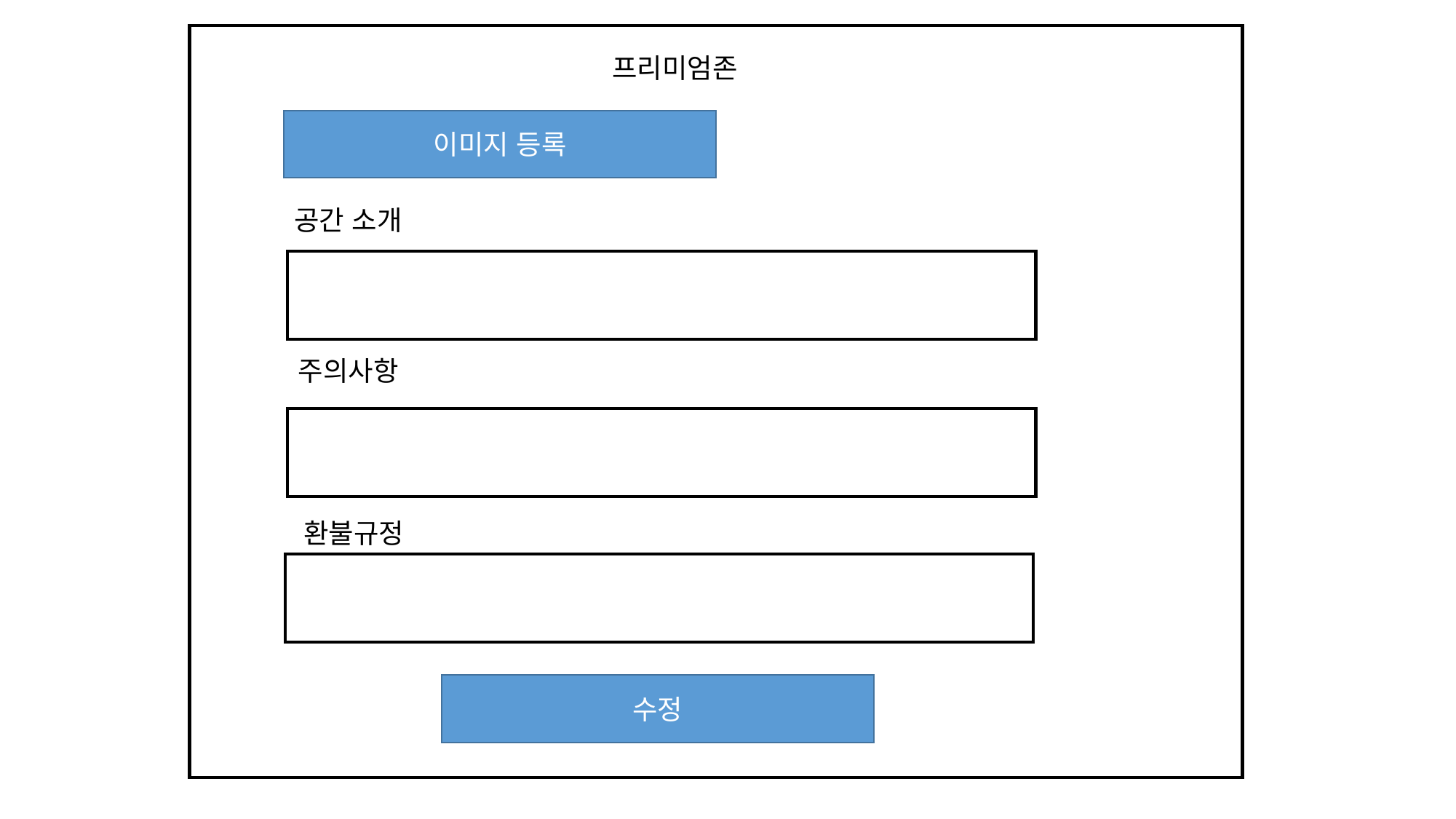

프리미엄존
이미지 등록
공간 소개

주의사항

환불규정

수정